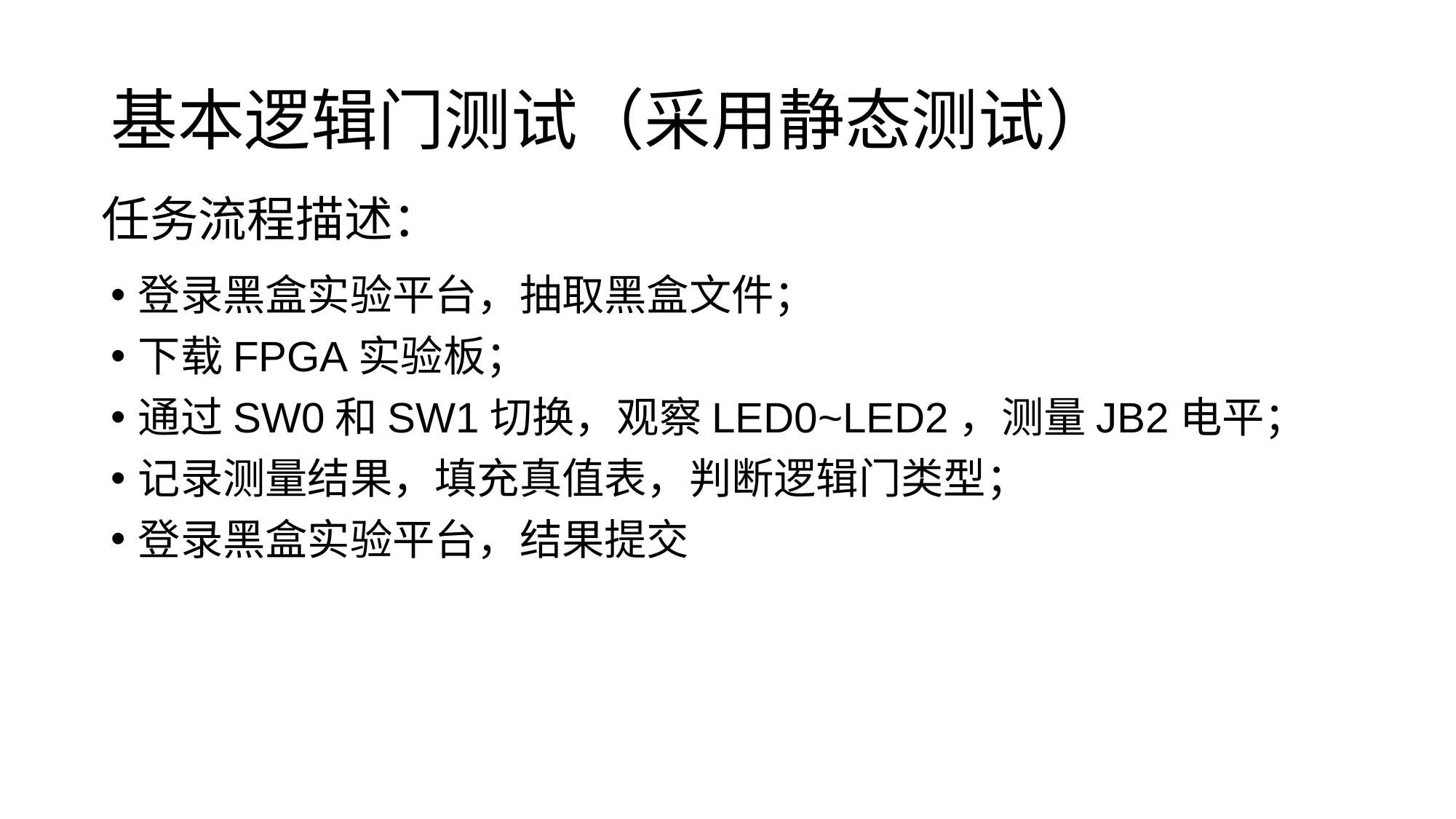

# 基本逻辑门测试（采用静态测试）
任务流程描述：
登录黑盒实验平台，抽取黑盒文件；
下载FPGA实验板；
通过SW0和SW1切换，观察LED0~LED2，测量JB2电平；
记录测量结果，填充真值表，判断逻辑门类型；
登录黑盒实验平台，结果提交